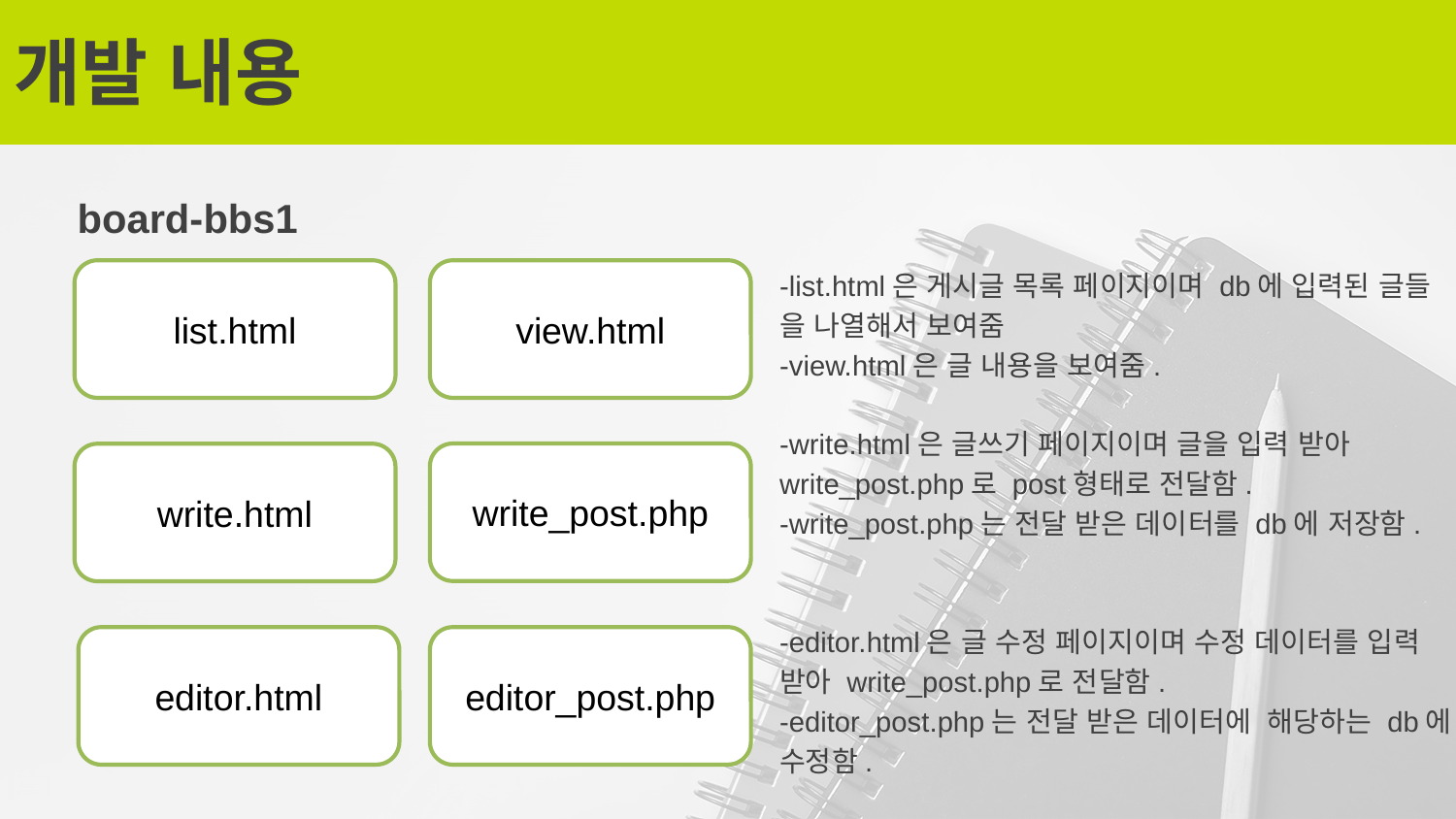

# 개발 내용
board-bbs1
list.html
view.html
-list.html은 게시글 목록 페이지이며 db에 입력된 글들
을 나열해서 보여줌
-view.html은 글 내용을 보여줌.

-write.html은 글쓰기 페이지이며 글을 입력 받아
write_post.php로 post형태로 전달함.
-write_post.php는 전달 받은 데이터를 db에 저장함.

-editor.html은 글 수정 페이지이며 수정 데이터를 입력
받아 write_post.php로 전달함.
-editor_post.php는 전달 받은 데이터에  해당하는 db에
수정함.
write_post.php
write.html
editor.html
editor_post.php